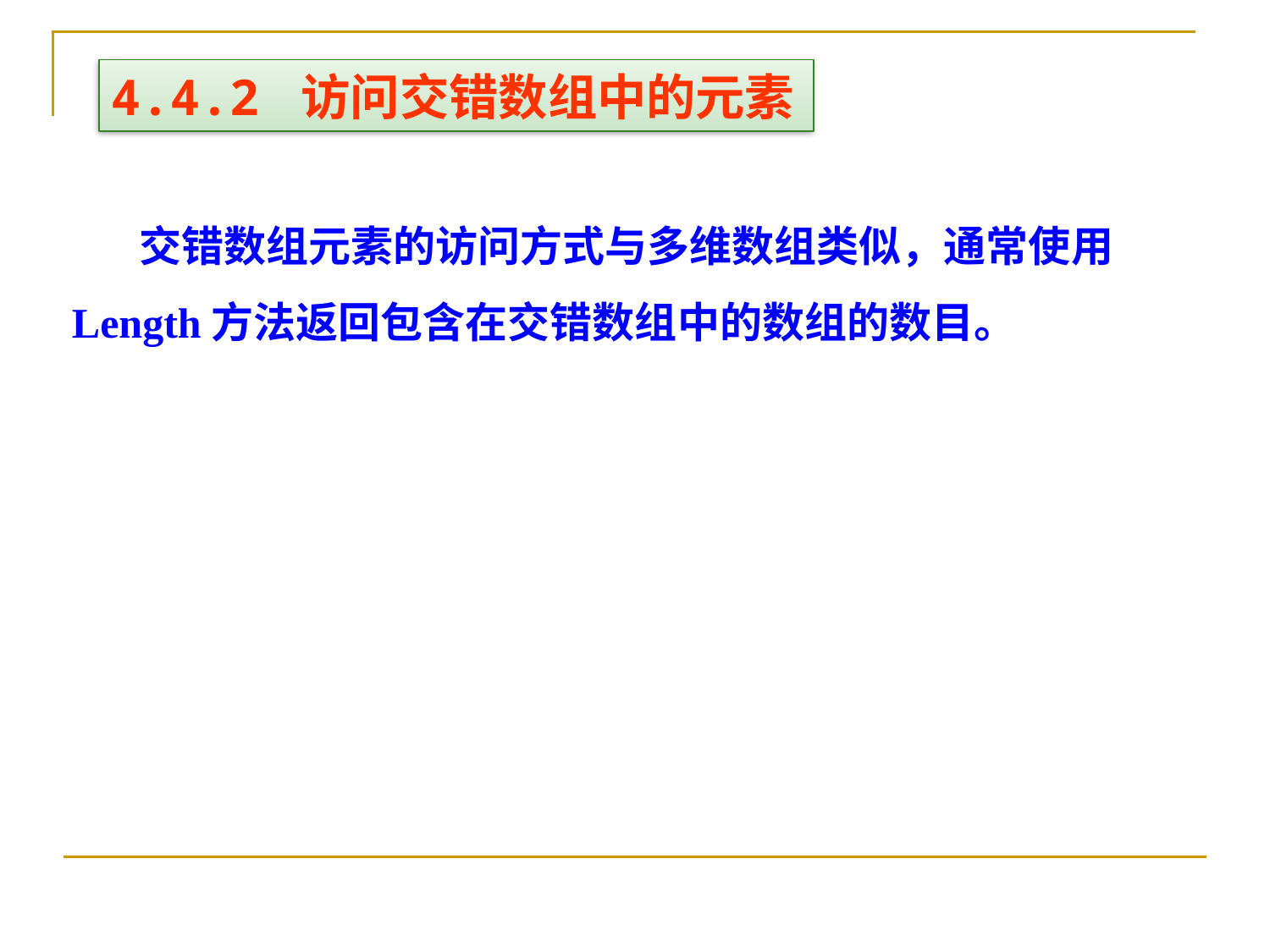

4.4.2 访问交错数组中的元素
      交错数组元素的访问方式与多维数组类似，通常使用Length方法返回包含在交错数组中的数组的数目。